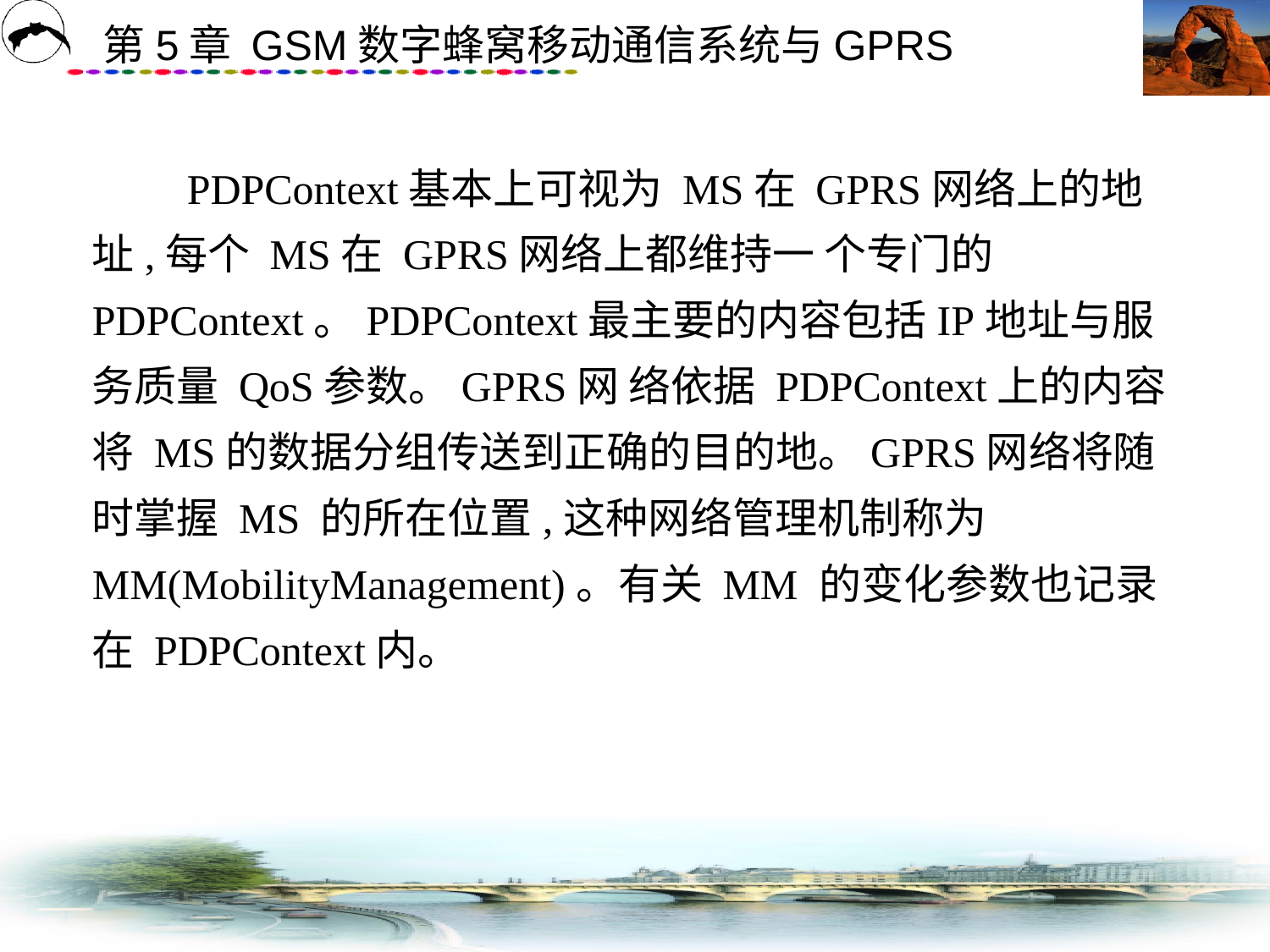

# PDPContext基本上可视为 MS在 GPRS网络上的地址,每个 MS在 GPRS网络上都维持一 个专门的 PDPContext。PDPContext最主要的内容包括IP地址与服务质量 QoS参数。GPRS网 络依据 PDPContext上的内容将 MS的数据分组传送到正确的目的地。GPRS网络将随时掌握 MS 的所在位置,这种网络管理机制称为 MM(MobilityManagement)。有关 MM 的变化参数也记录在 PDPContext内。